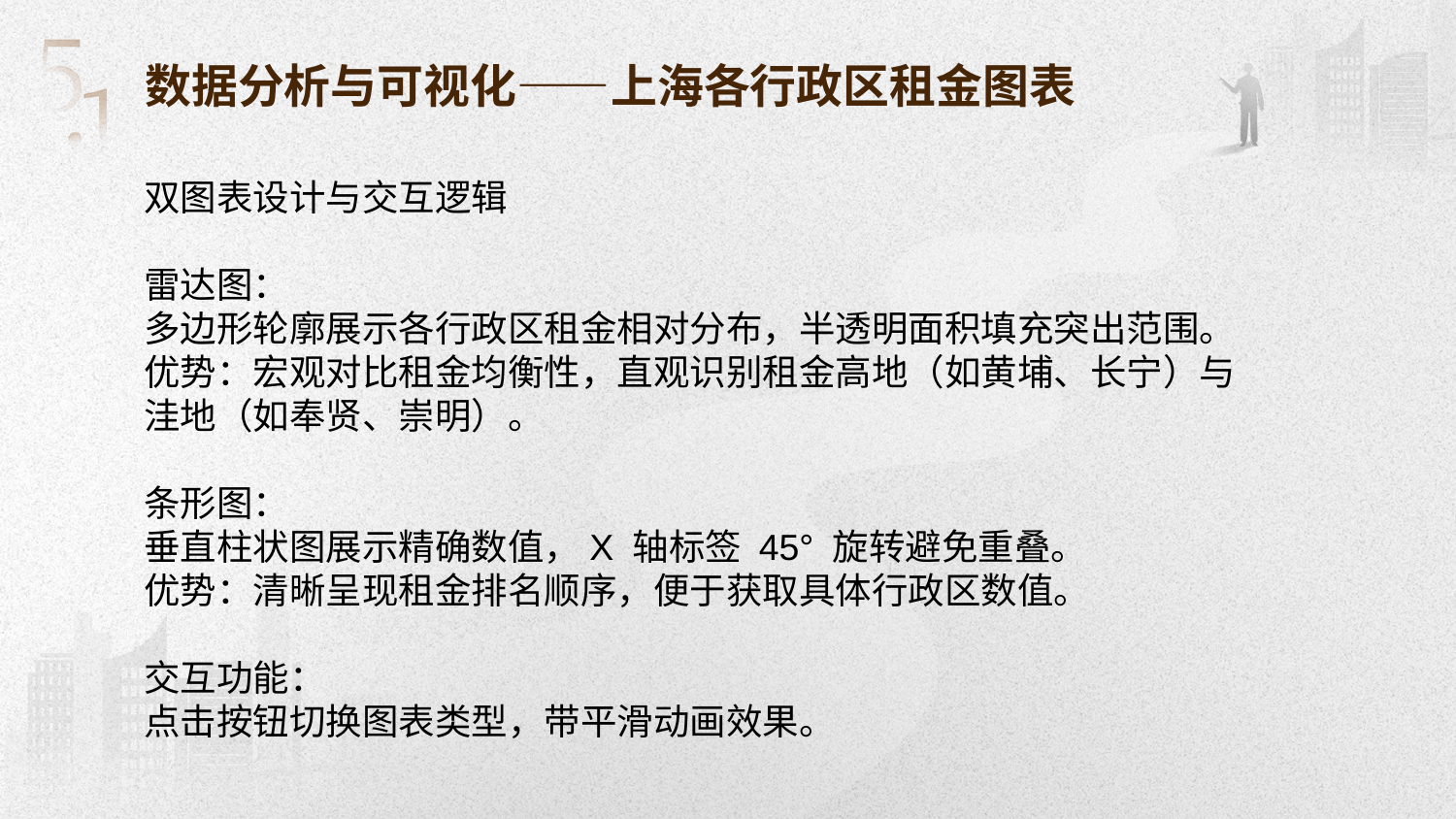

数据分析与可视化——上海各行政区租金图表
双图表设计与交互逻辑

雷达图：
多边形轮廓展示各行政区租金相对分布，半透明面积填充突出范围。
优势：宏观对比租金均衡性，直观识别租金高地（如黄埔、长宁）与洼地（如奉贤、崇明）。

条形图：
垂直柱状图展示精确数值，X 轴标签 45° 旋转避免重叠。
优势：清晰呈现租金排名顺序，便于获取具体行政区数值。

交互功能：
点击按钮切换图表类型，带平滑动画效果。